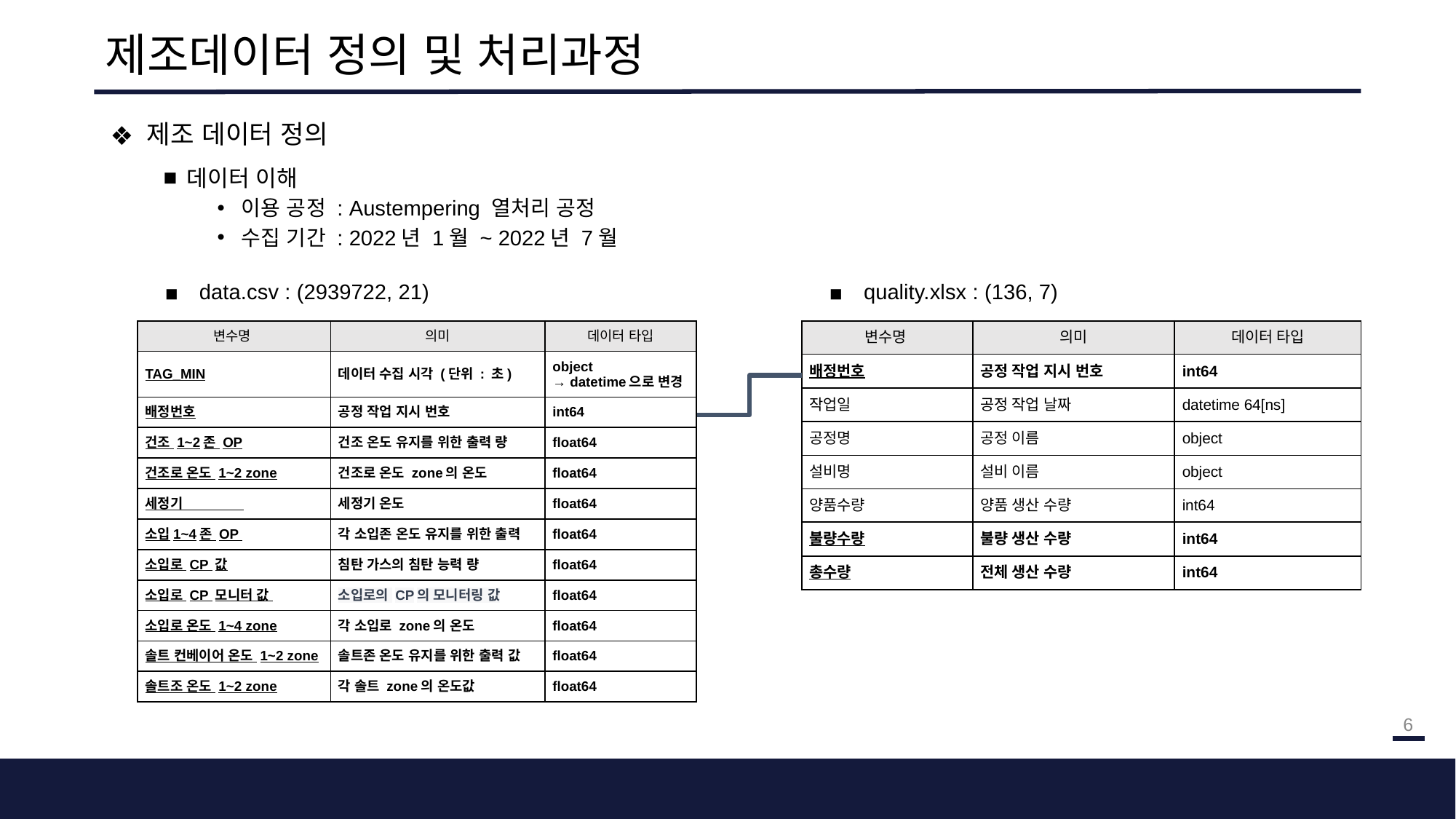

# 제조데이터 정의 및 처리과정
 제조 데이터 정의

데이터 이해
이용 공정 : Austempering 열처리 공정
수집 기간 : 2022년 1월 ~ 2022년 7월

quality.xlsx : (136, 7)
data.csv : (2939722, 21)
| 변수명 | 의미 | 데이터 타입 |
| --- | --- | --- |
| TAG\_MIN | 데이터 수집 시각 (단위 : 초) | object → datetime으로 변경 |
| 배정번호 | 공정 작업 지시 번호 | int64 |
| 건조 1~2존 OP | 건조 온도 유지를 위한 출력 량 | float64 |
| 건조로 온도 1~2 zone | 건조로 온도 zone의 온도 | float64 |
| 세정기 | 세정기 온도 | float64 |
| 소입1~4존 OP | 각 소입존 온도 유지를 위한 출력 | float64 |
| 소입로 CP 값 | 침탄 가스의 침탄 능력 량 | float64 |
| 소입로 CP 모니터 값 | 소입로의 CP의 모니터링 값 | float64 |
| 소입로 온도 1~4 zone | 각 소입로 zone의 온도 | float64 |
| 솔트 컨베이어 온도 1~2 zone | 솔트존 온도 유지를 위한 출력 값 | float64 |
| 솔트조 온도 1~2 zone | 각 솔트 zone의 온도값 | float64 |
| 변수명 | 의미 | 데이터 타입 |
| --- | --- | --- |
| 배정번호 | 공정 작업 지시 번호 | int64 |
| 작업일 | 공정 작업 날짜 | datetime 64[ns] |
| 공정명 | 공정 이름 | object |
| 설비명 | 설비 이름 | object |
| 양품수량 | 양품 생산 수량 | int64 |
| 불량수량 | 불량 생산 수량 | int64 |
| 총수량 | 전체 생산 수량 | int64 |
6